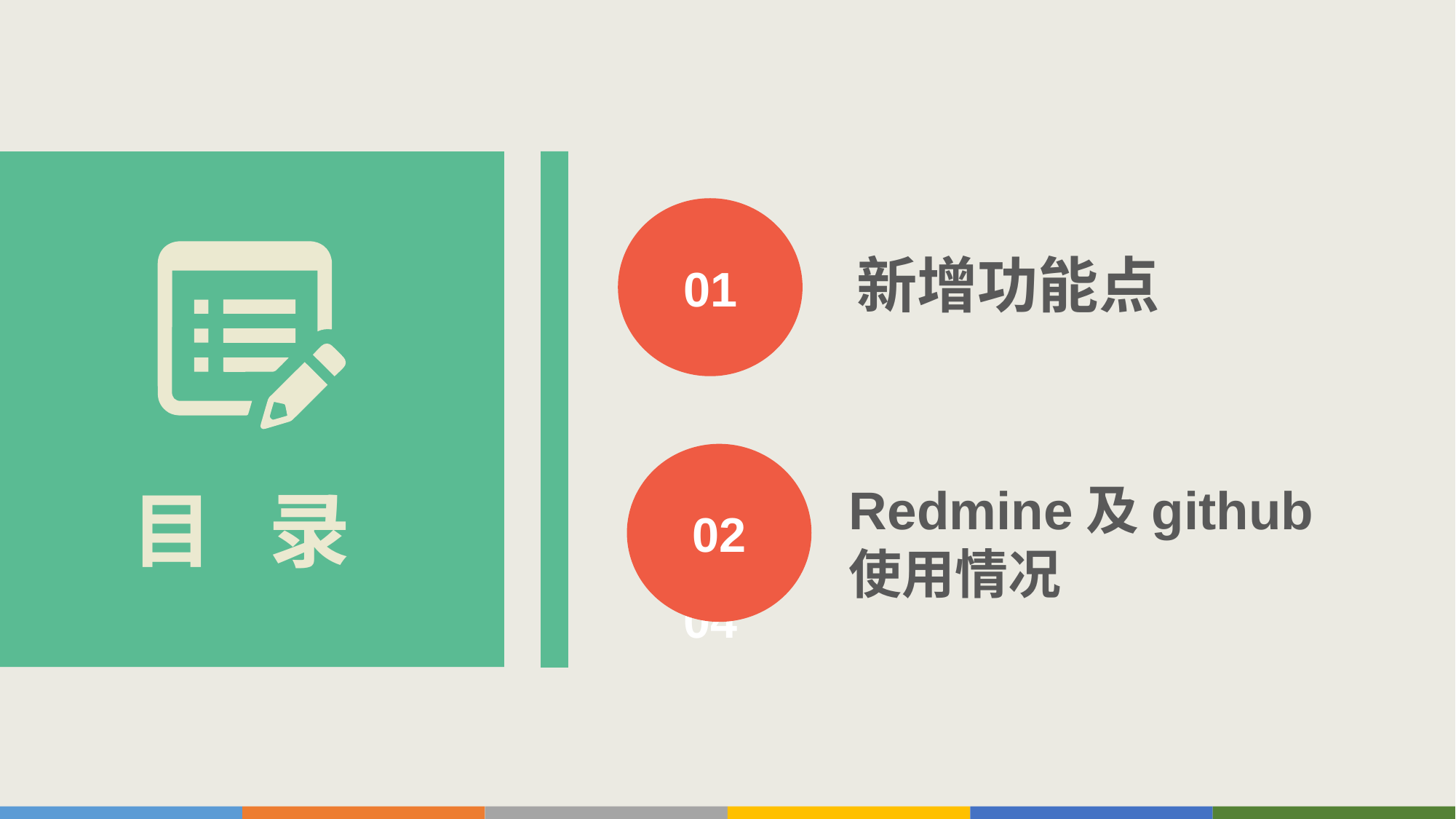

01

新增功能点

02
Redmine及github
使用情况
目   录
04